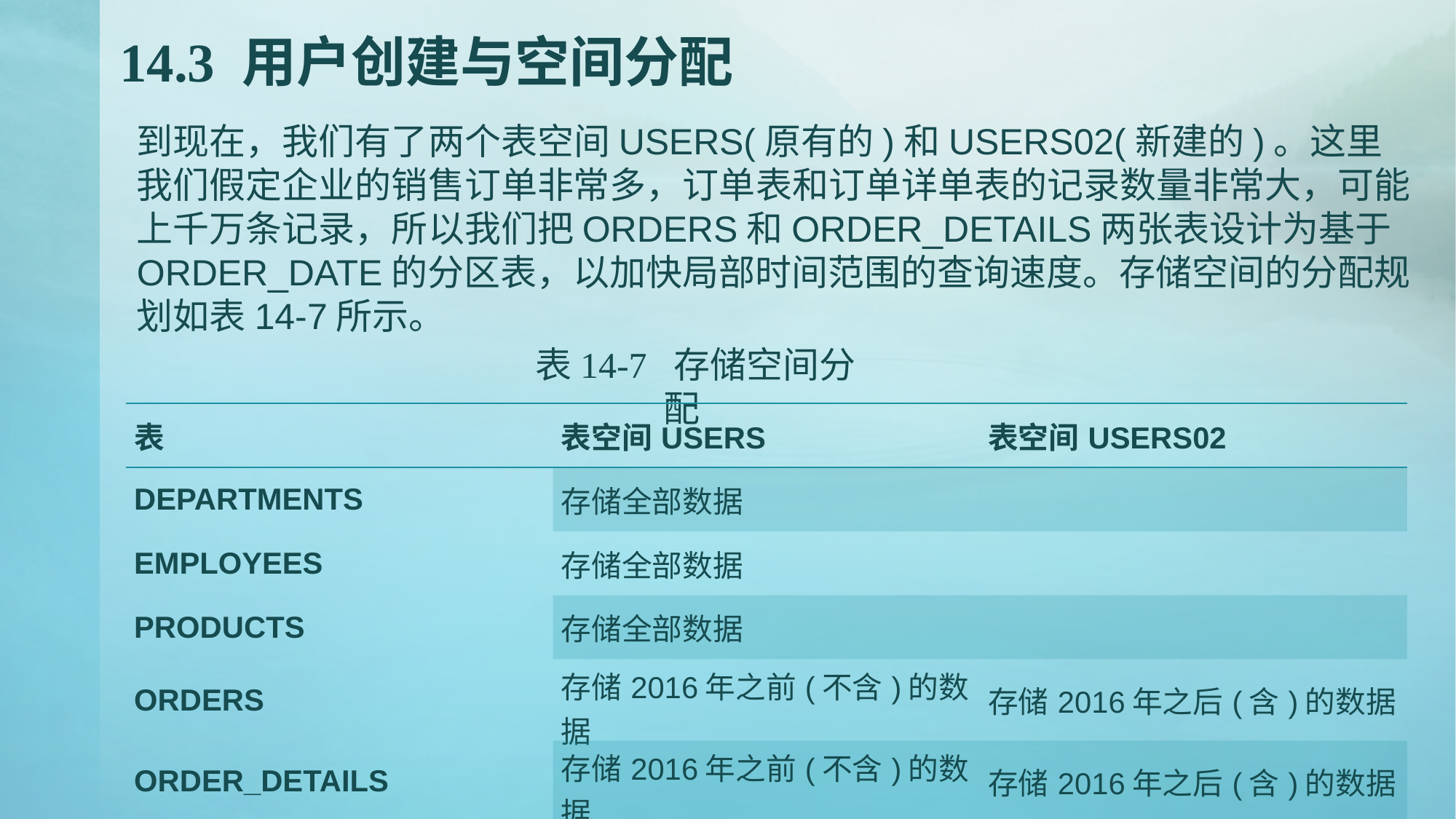

# 14.3 用户创建与空间分配
到现在，我们有了两个表空间USERS(原有的)和USERS02(新建的)。这里我们假定企业的销售订单非常多，订单表和订单详单表的记录数量非常大，可能上千万条记录，所以我们把ORDERS和ORDER_DETAILS两张表设计为基于ORDER_DATE的分区表，以加快局部时间范围的查询速度。存储空间的分配规划如表14-7所示。
表14-7  存储空间分配
| 表 | 表空间USERS | 表空间USERS02 |
| --- | --- | --- |
| DEPARTMENTS | 存储全部数据 |  |
| EMPLOYEES | 存储全部数据 |  |
| PRODUCTS | 存储全部数据 |  |
| ORDERS | 存储2016年之前(不含)的数据 | 存储2016年之后(含)的数据 |
| ORDER\_DETAILS | 存储2016年之前(不含)的数据 | 存储2016年之后(含)的数据 |